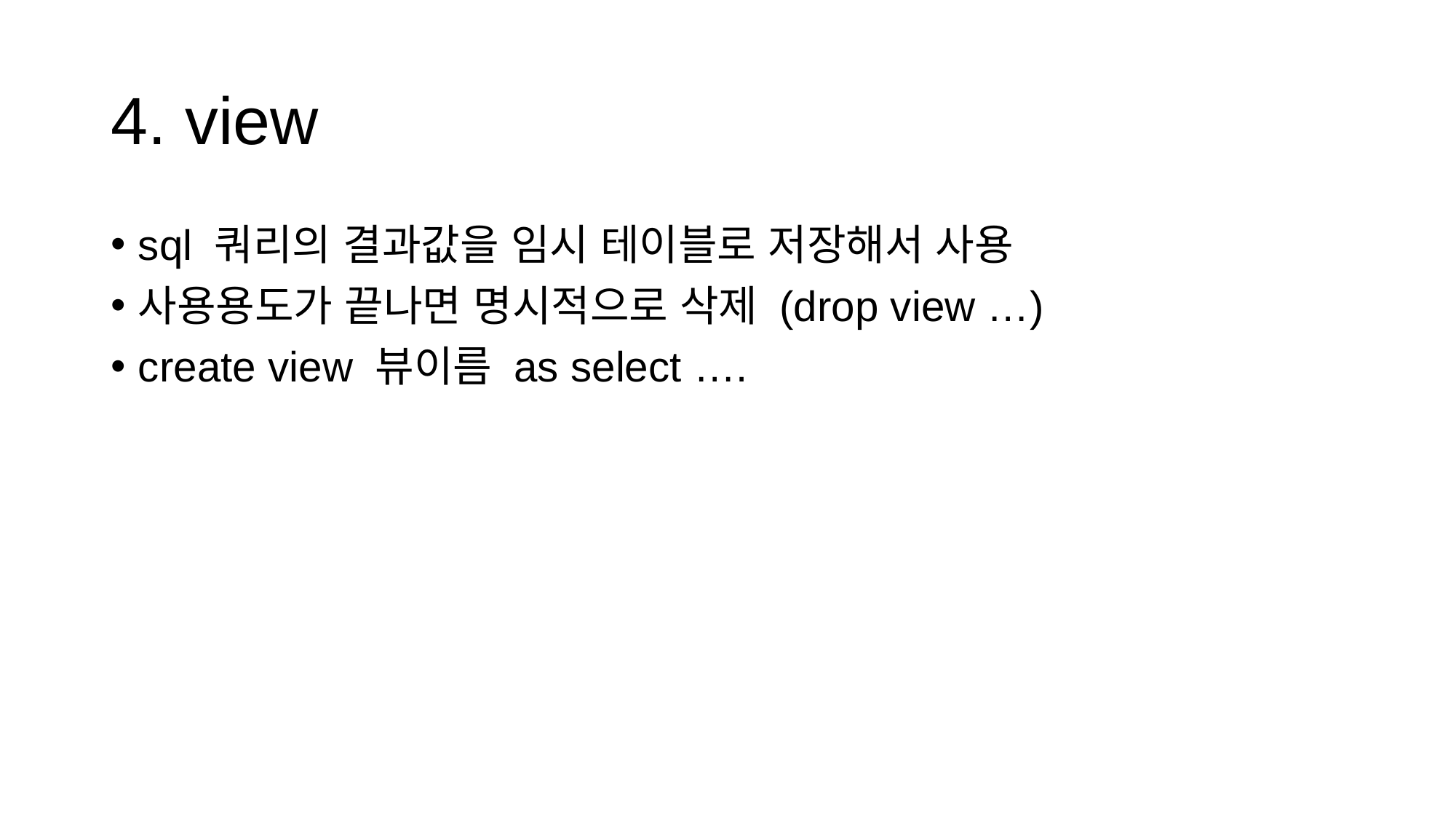

# 4. view
sql 쿼리의 결과값을 임시 테이블로 저장해서 사용
사용용도가 끝나면 명시적으로 삭제 (drop view …)
create view 뷰이름 as select ….